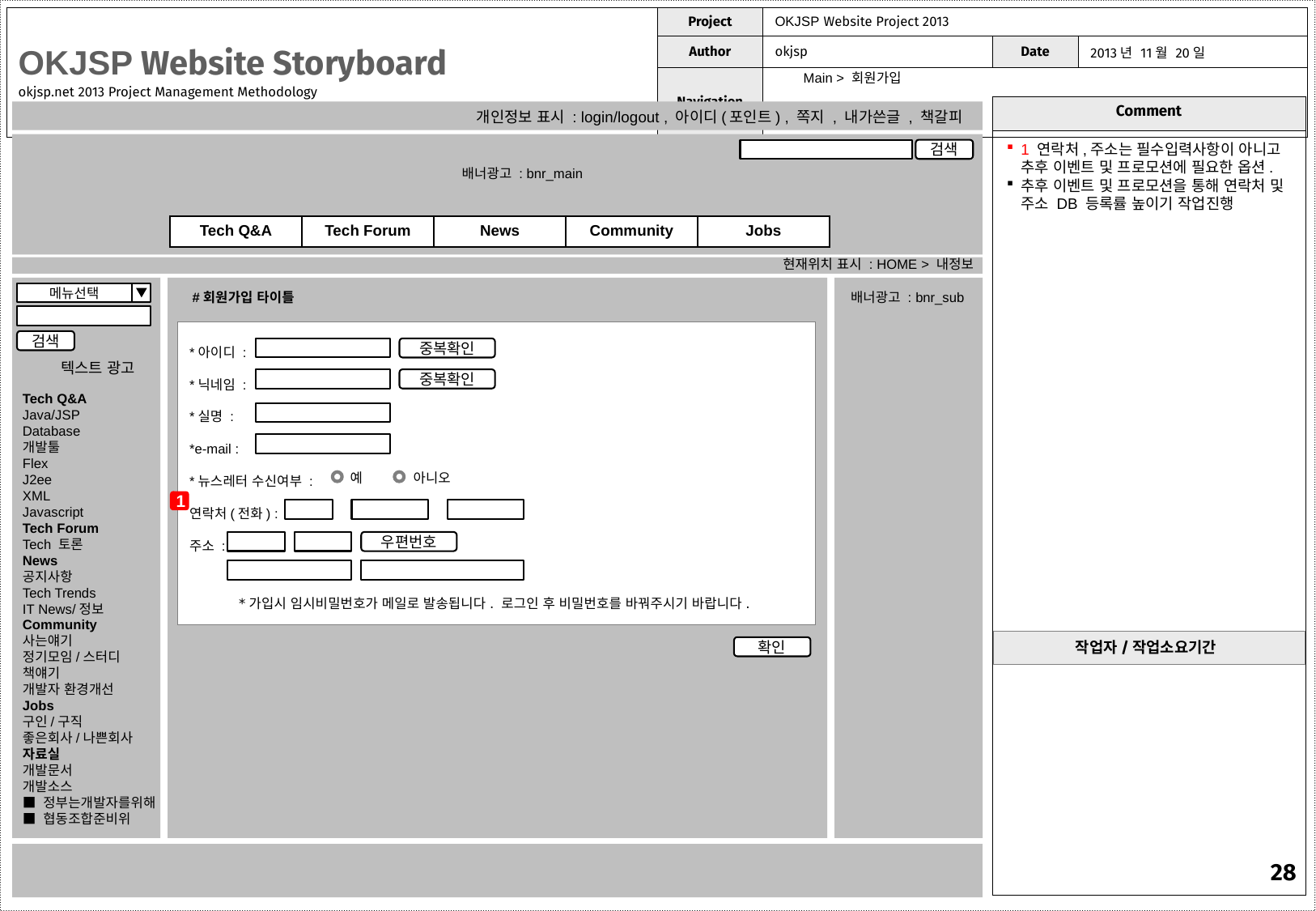

Main > 회원가입

개인정보 표시 : login/logout , 아이디(포인트) , 쪽지 , 내가쓴글 , 책갈피
1 연락처,주소는 필수입력사항이 아니고 추후 이벤트 및 프로모션에 필요한 옵션.
추후 이벤트 및 프로모션을 통해 연락처 및 주소 DB 등록률 높이기 작업진행

검색
배너광고 : bnr_main
| Tech Q&A | Tech Forum | News | Community | Jobs |
| --- | --- | --- | --- | --- |
현재위치 표시 : HOME > 내정보
메뉴선택

#회원가입 타이틀
배너광고 : bnr_sub

*아이디 :
*닉네임 :
*실명 :
*e-mail :
*뉴스레터 수신여부 :
연락처(전화) :
주소 :

검색

중복확인
텍스트 광고

중복확인
Tech Q&A
Java/JSP
Database
개발툴
Flex
J2ee
XML
Javascript
Tech Forum
Tech 토론
News
공지사항
Tech Trends
IT News/정보
Community
사는얘기
정기모임/스터디
책얘기
개발자 환경개선
Jobs
구인/구직
좋은회사/나쁜회사
자료실
개발문서
개발소스
■ 정부는개발자를위해
■ 협동조합준비위

예
아니오

1

우편번호

*가입시 임시비밀번호가 메일로 발송됩니다. 로그인 후 비밀번호를 바꿔주시기 바랍니다.
확인
28